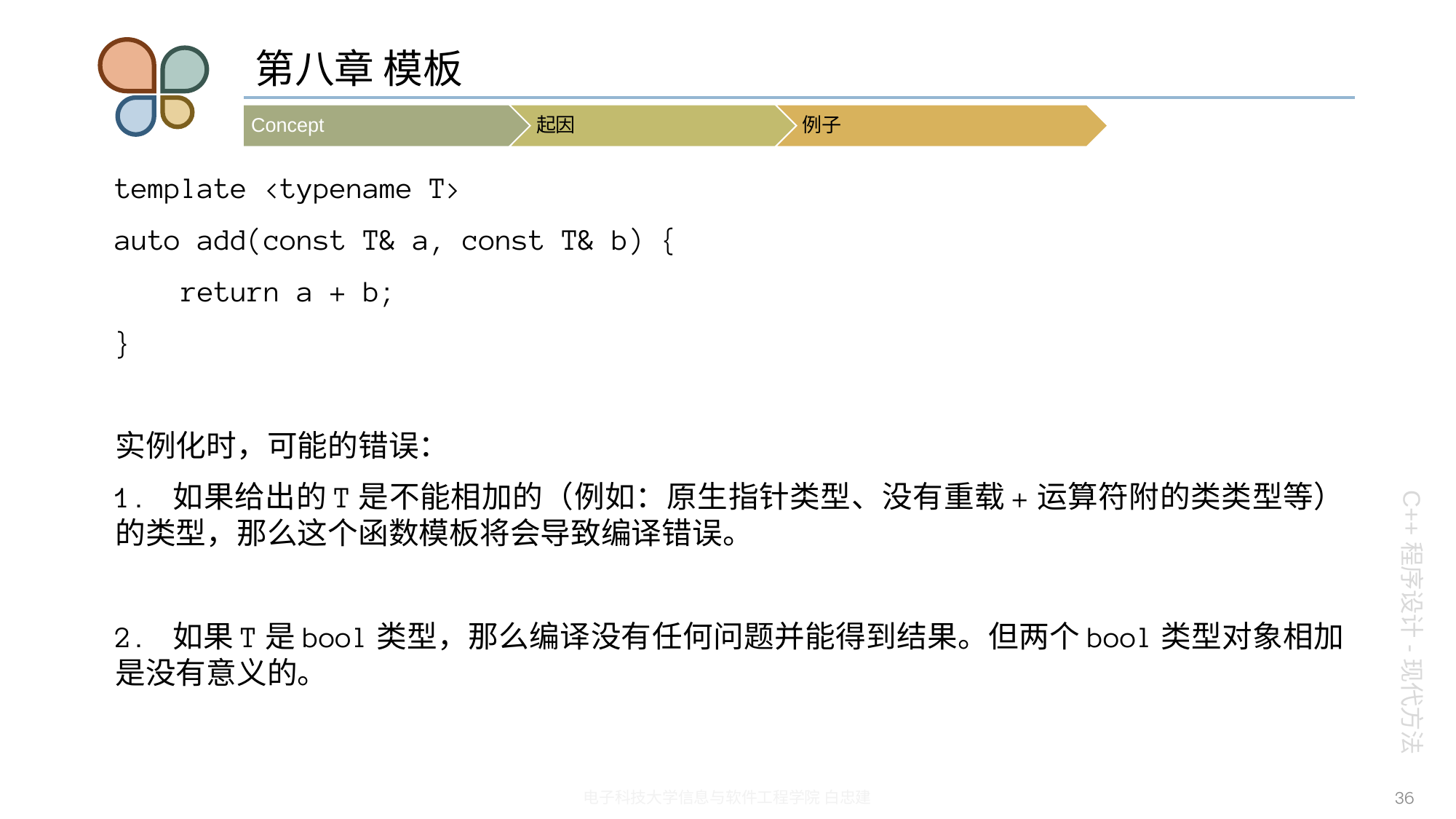

# 第八章 模板
Concept
起因
例子
template <typename T>
auto add(const T& a, const T& b) {
    return a + b;
}

实例化时，可能的错误：
1. 如果给出的T是不能相加的（例如：原生指针类型、没有重载+运算符附的类类型等）的类型，那么这个函数模板将会导致编译错误。

2. 如果T是bool类型，那么编译没有任何问题并能得到结果。但两个bool类型对象相加是没有意义的。
36